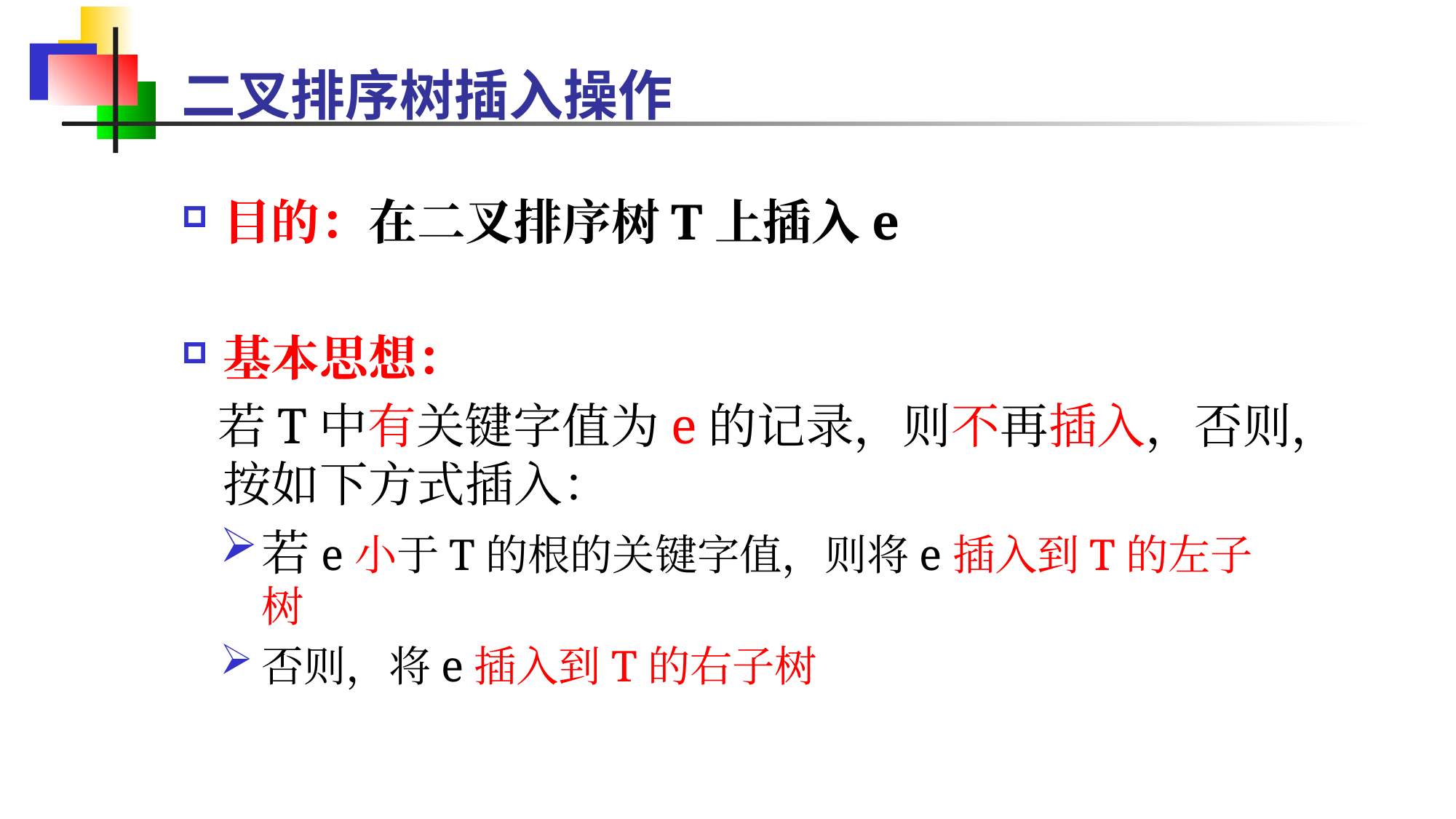

二叉排序树插入操作
目的：在二叉排序树T上插入e

基本思想：
  若T中有关键字值为e的记录，则不再插入，否则，按如下方式插入：
若e小于T的根的关键字值，则将e插入到T的左子树
否则，将e插入到T的右子树